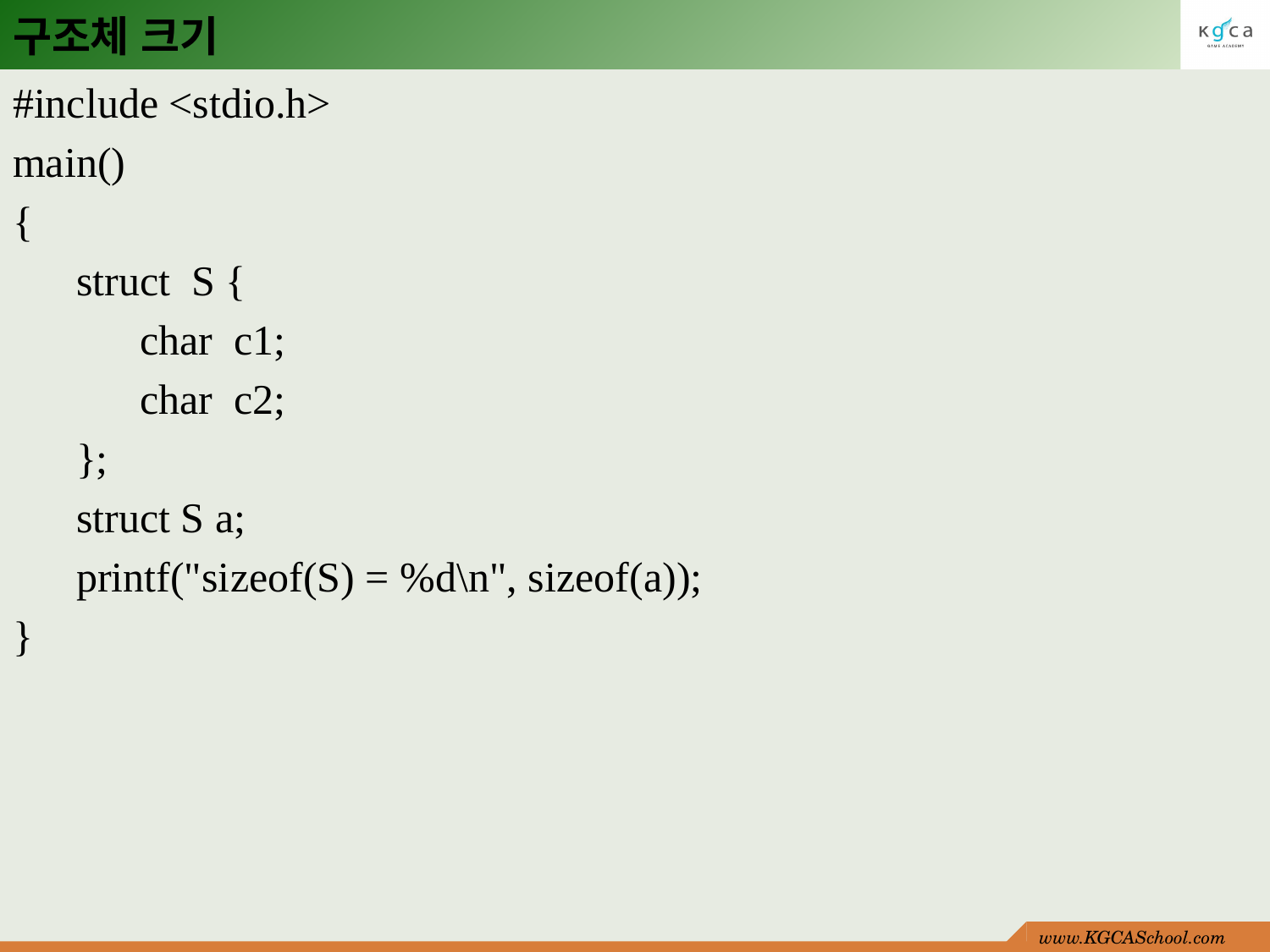

# 구조체 크기
#include <stdio.h>
main()
{
struct  S {
char  c1;
char  c2;
};
struct S a;
printf("sizeof(S) = %d\n", sizeof(a));
}